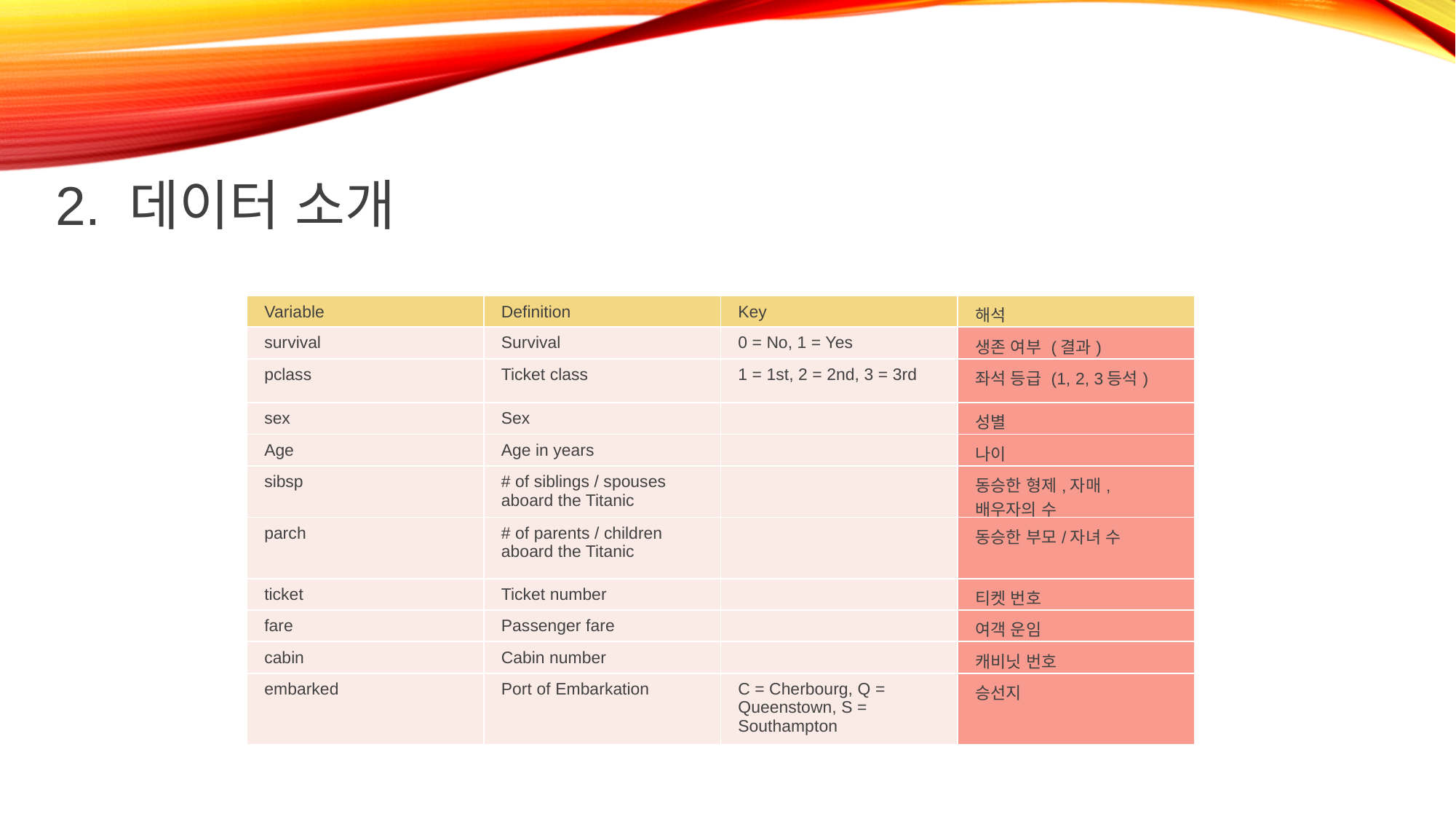

2. 데이터 소개
| Variable | Definition | Key | 해석 |
| --- | --- | --- | --- |
| survival | Survival | 0 = No, 1 = Yes | 생존 여부 (결과) |
| pclass | Ticket class | 1 = 1st, 2 = 2nd, 3 = 3rd | 좌석 등급 (1, 2, 3등석) |
| sex | Sex |  | 성별 |
| Age | Age in years |  | 나이 |
| sibsp | # of siblings / spouses aboard the Titanic |  | 동승한 형제,자매, 배우자의 수 |
| parch | # of parents / children aboard the Titanic |  | 동승한 부모/자녀 수 |
| ticket | Ticket number |  | 티켓 번호 |
| fare | Passenger fare |  | 여객 운임 |
| cabin | Cabin number |  | 캐비닛 번호 |
| embarked | Port of Embarkation | C = Cherbourg, Q = Queenstown, S = Southampton | 승선지 |